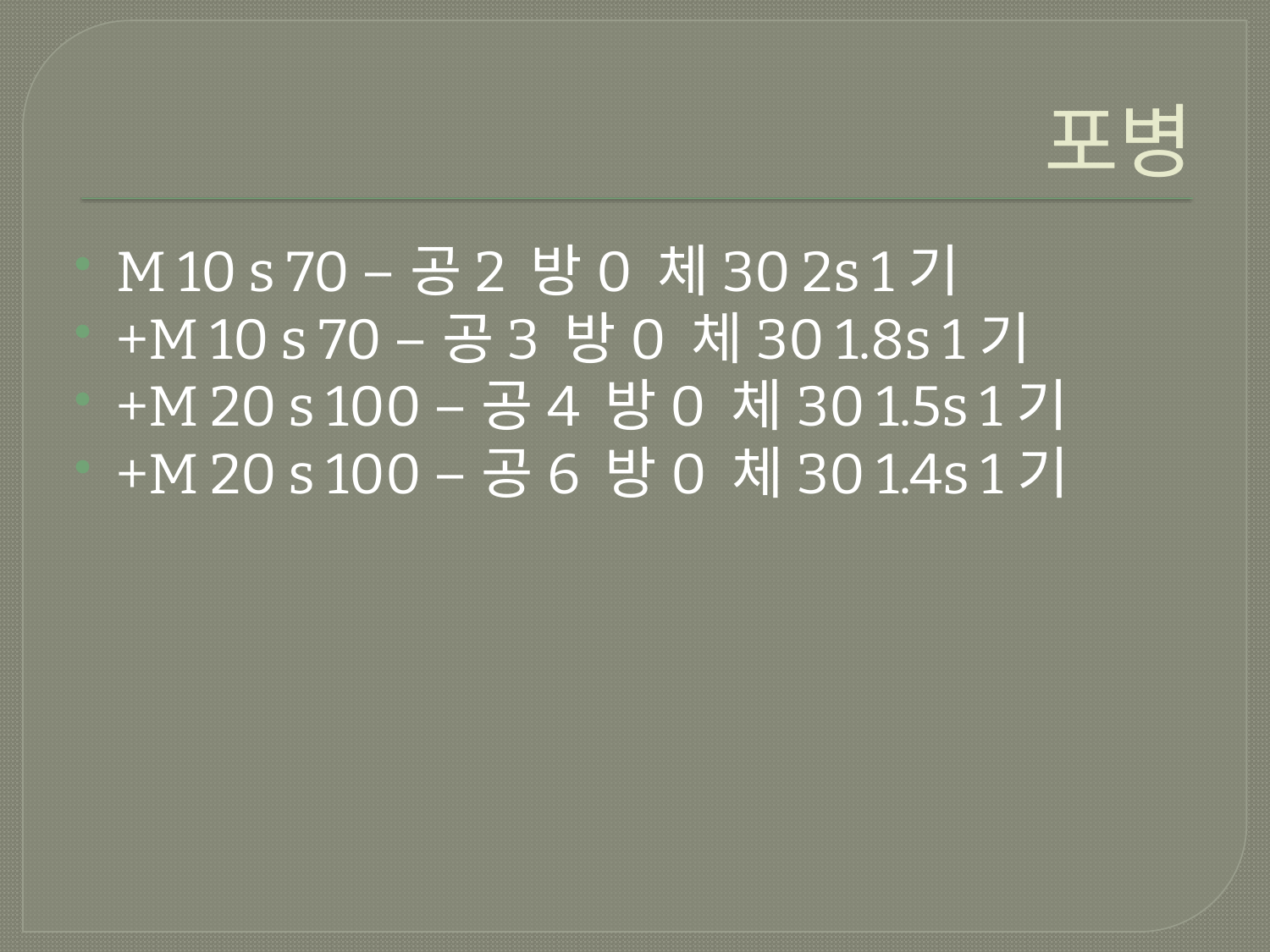

# 포병
M 10 s 70 –공2 방0 체30 2s 1기
+M 10 s 70 –공3 방0 체30 1.8s 1기
+M 20 s 100 –공4 방0 체30 1.5s 1기
+M 20 s 100 –공6 방0 체30 1.4s 1기